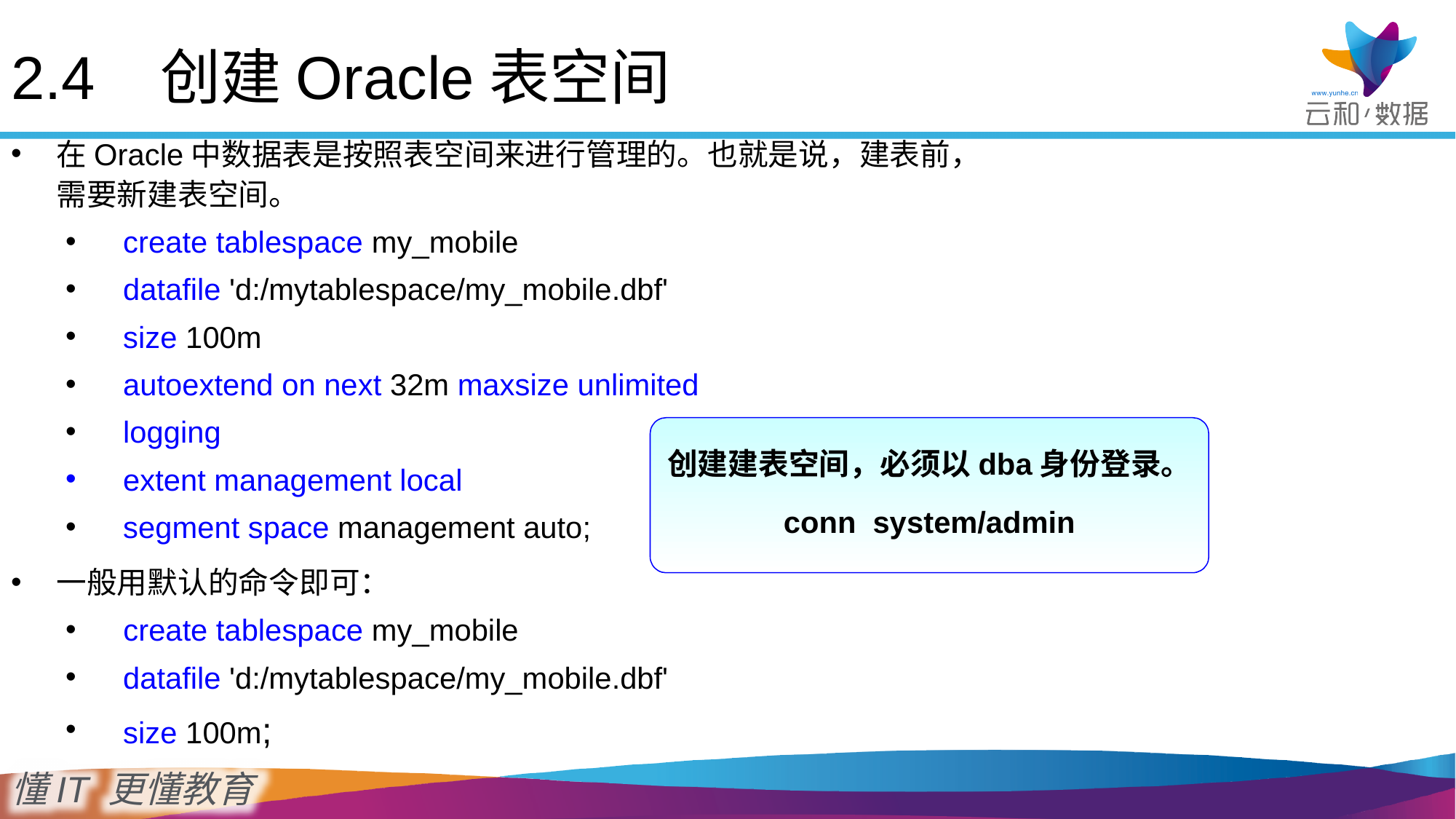

2.4   创建Oracle表空间
在Oracle中数据表是按照表空间来进行管理的。也就是说，建表前，需要新建表空间。
  create tablespace my_mobile
  datafile 'd:/mytablespace/my_mobile.dbf'
  size 100m
  autoextend on next 32m maxsize unlimited
  logging
  extent management local
  segment space management auto;
一般用默认的命令即可：
  create tablespace my_mobile
  datafile 'd:/mytablespace/my_mobile.dbf'
  size 100m;
创建建表空间，必须以dba身份登录。

conn  system/admin